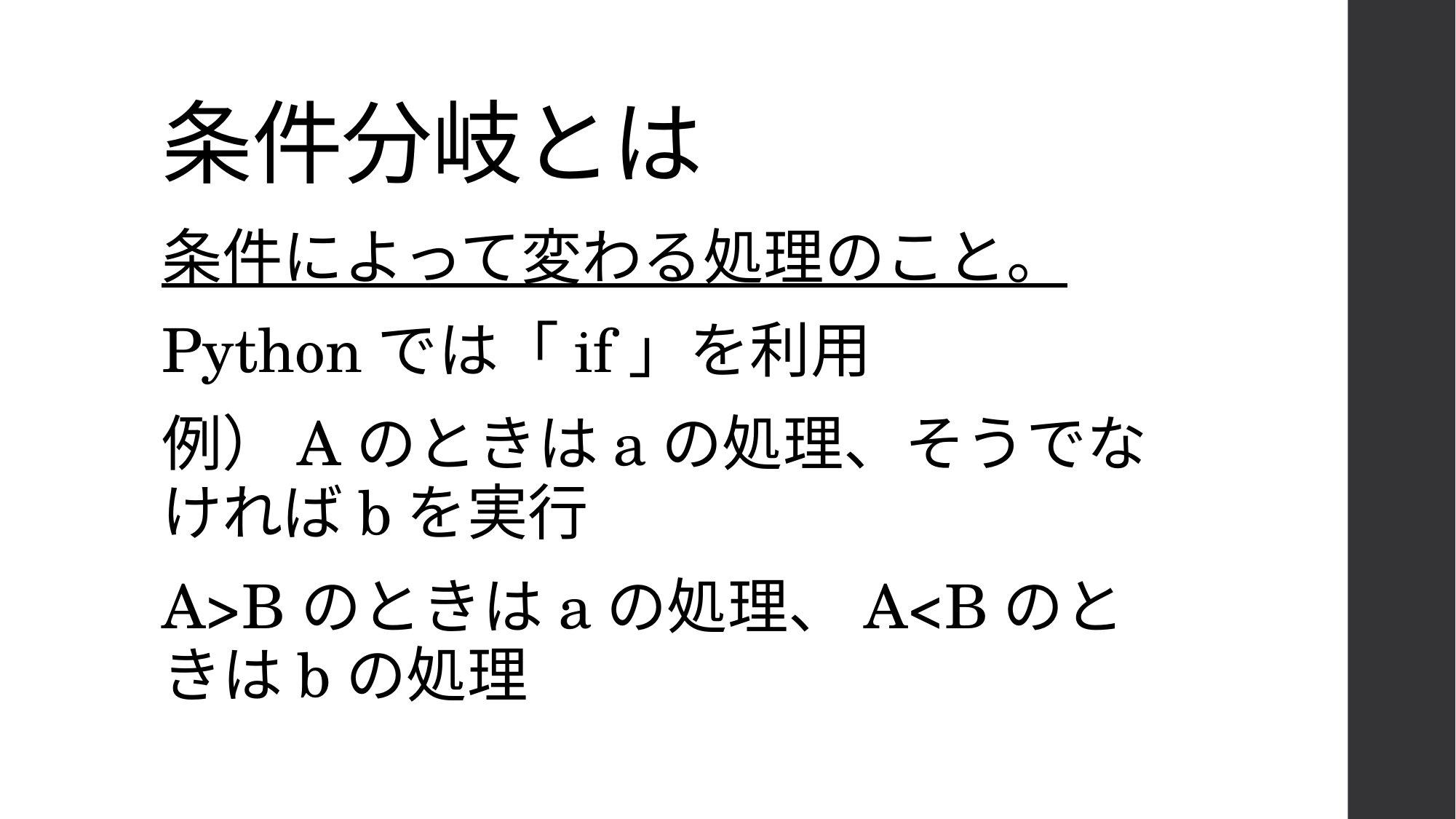

# 条件分岐とは
条件によって変わる処理のこと。
Pythonでは「if」を利用
例）Aのときはaの処理、そうでなければbを実行
A>Bのときはaの処理、A<Bのときはbの処理